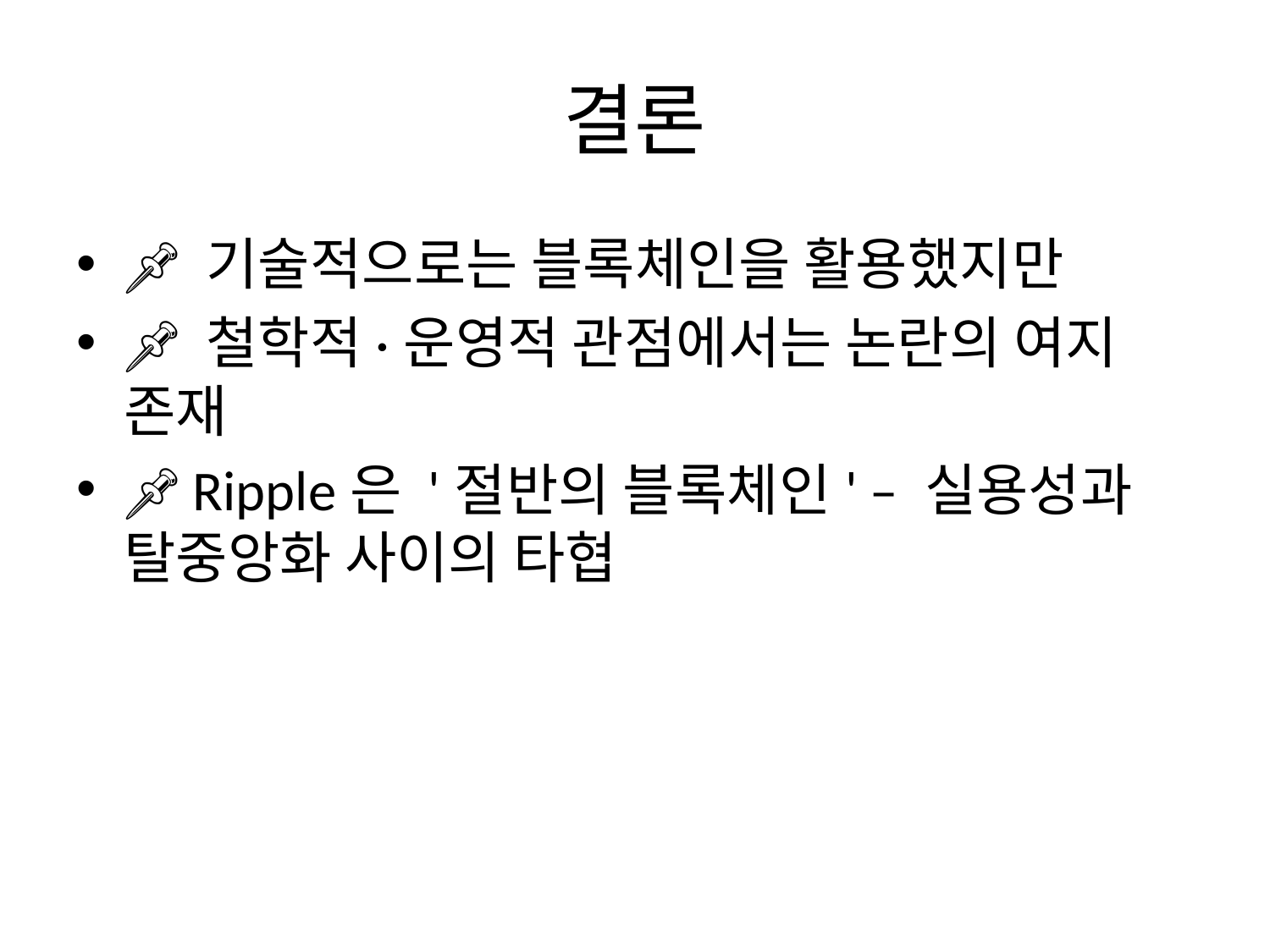

# 결론
📌 기술적으로는 블록체인을 활용했지만
📌 철학적·운영적 관점에서는 논란의 여지 존재
📌 Ripple은 '절반의 블록체인' – 실용성과 탈중앙화 사이의 타협